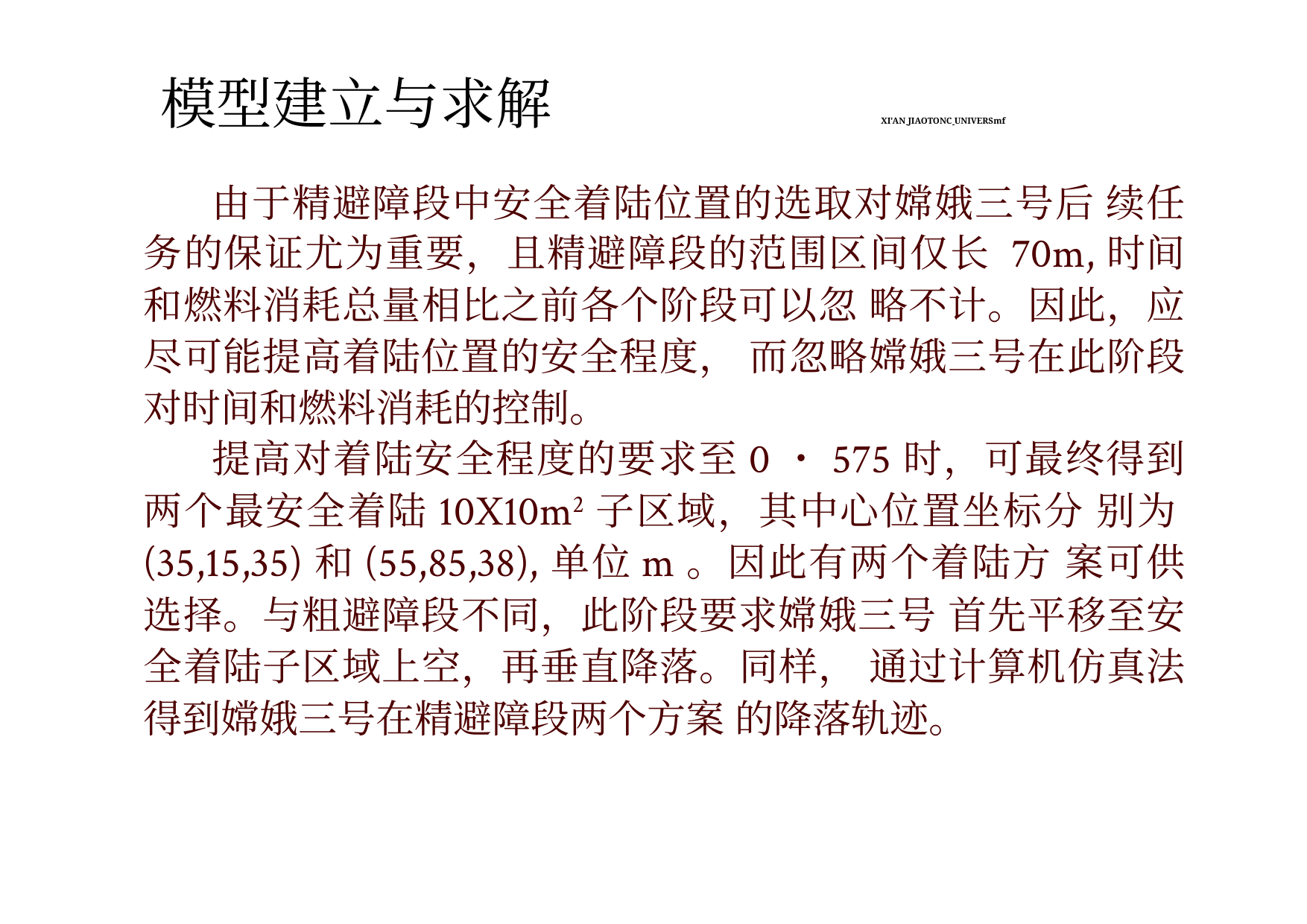

模型建立与求解                      XI'AN JIAOTONC UNIVERSmf
由于精避障段中安全着陆位置的选取对嫦娥三号后 续任务的保证尤为重要，且精避障段的范围区间仅长 70m,时间和燃料消耗总量相比之前各个阶段可以忽 略不计。因此，应尽可能提高着陆位置的安全程度， 而忽略嫦娥三号在此阶段对时间和燃料消耗的控制。
提高对着陆安全程度的要求至0・575时，可最终得到 两个最安全着陆10X10m2子区域，其中心位置坐标分 别为(35,15,35)和(55,85,38),单位m。因此有两个着陆方 案可供选择。与粗避障段不同，此阶段要求嫦娥三号 首先平移至安全着陆子区域上空，再垂直降落。同样， 通过计算机仿真法得到嫦娥三号在精避障段两个方案 的降落轨迹。